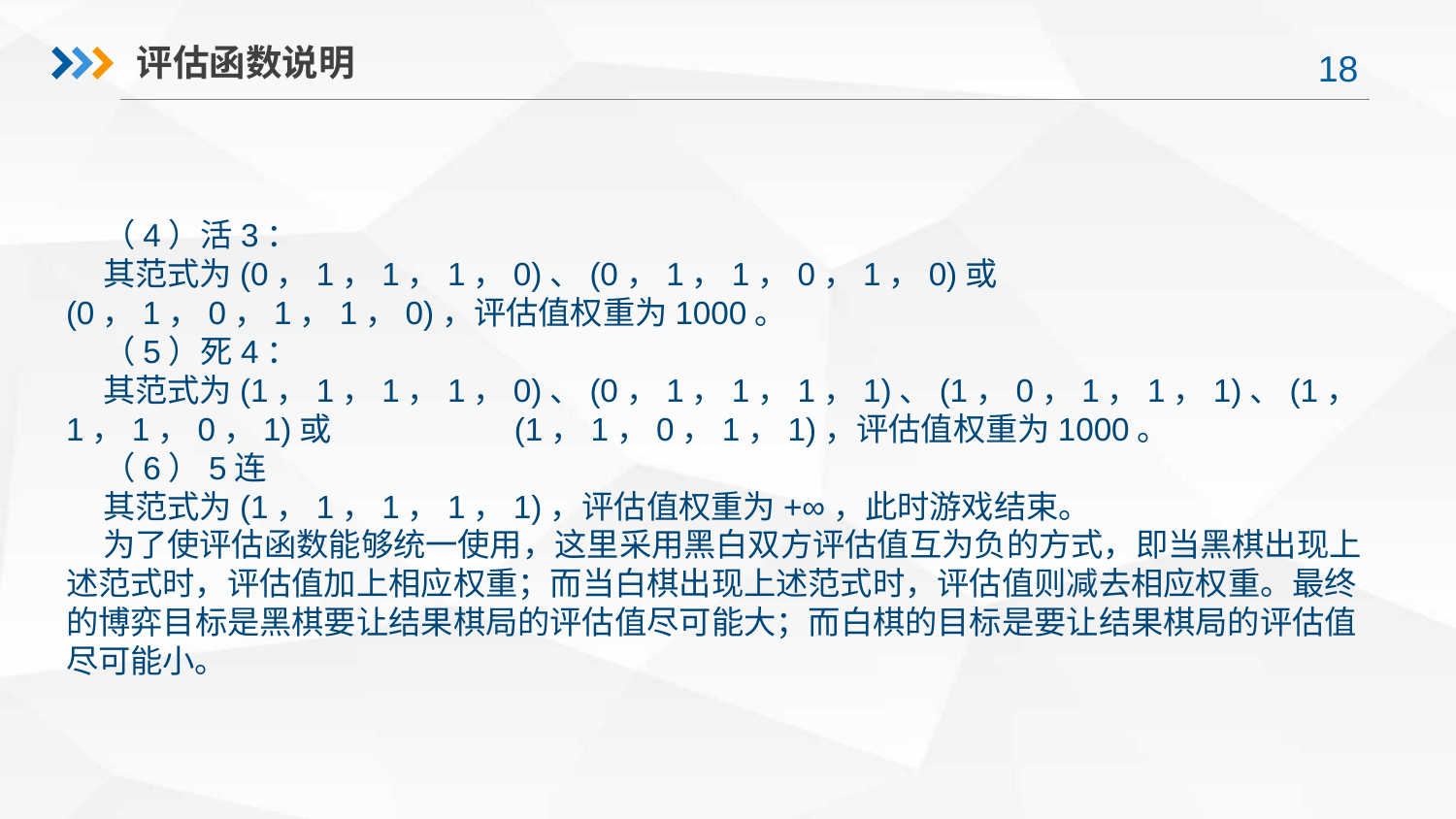

评估函数说明
    （4）活3：
    其范式为(0，1，1，1，0)、(0，1，1，0，1，0)或(0，1，0，1，1，0)，评估值权重为1000。
    （5）死4：
    其范式为(1，1，1，1，0)、(0，1，1，1，1)、(1，0，1，1，1)、(1，1，1，0，1)或                        (1，1，0，1，1)，评估值权重为1000。
    （6）5连
    其范式为(1，1，1，1，1)，评估值权重为+∞，此时游戏结束。
    为了使评估函数能够统一使用，这里采用黑白双方评估值互为负的方式，即当黑棋出现上述范式时，评估值加上相应权重；而当白棋出现上述范式时，评估值则减去相应权重。最终的博弈目标是黑棋要让结果棋局的评估值尽可能大；而白棋的目标是要让结果棋局的评估值尽可能小。